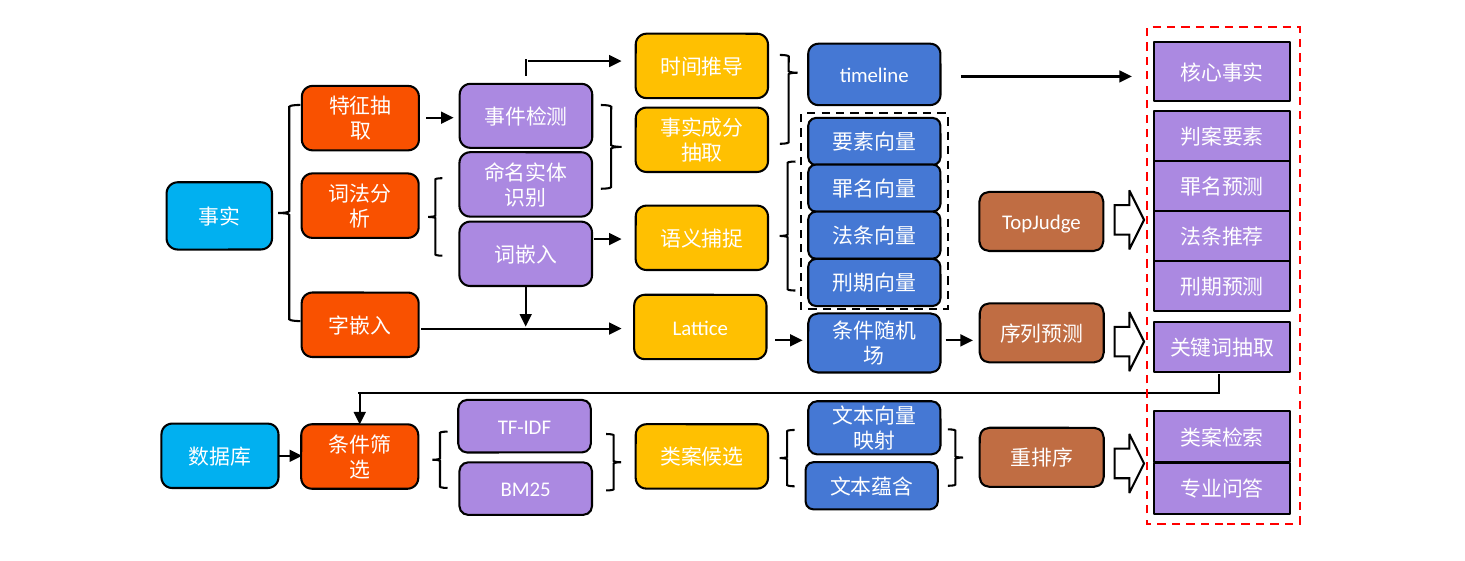

时间推导
核心事实
timeline

事件检测
特征抽取

事实成分抽取
判案要素
罪名预测
法条推荐
刑期预测

要素向量
罪名向量
法条向量
刑期向量
命名实体识别

词法分析

事实

TopJudge
语义捕捉
词嵌入
字嵌入
Lattice
序列预测

条件随机场
关键词抽取
TF-IDF
文本向量映射
类案检索
专业问答
数据库
条件筛选
类案候选
重排序

文本蕴含
BM25